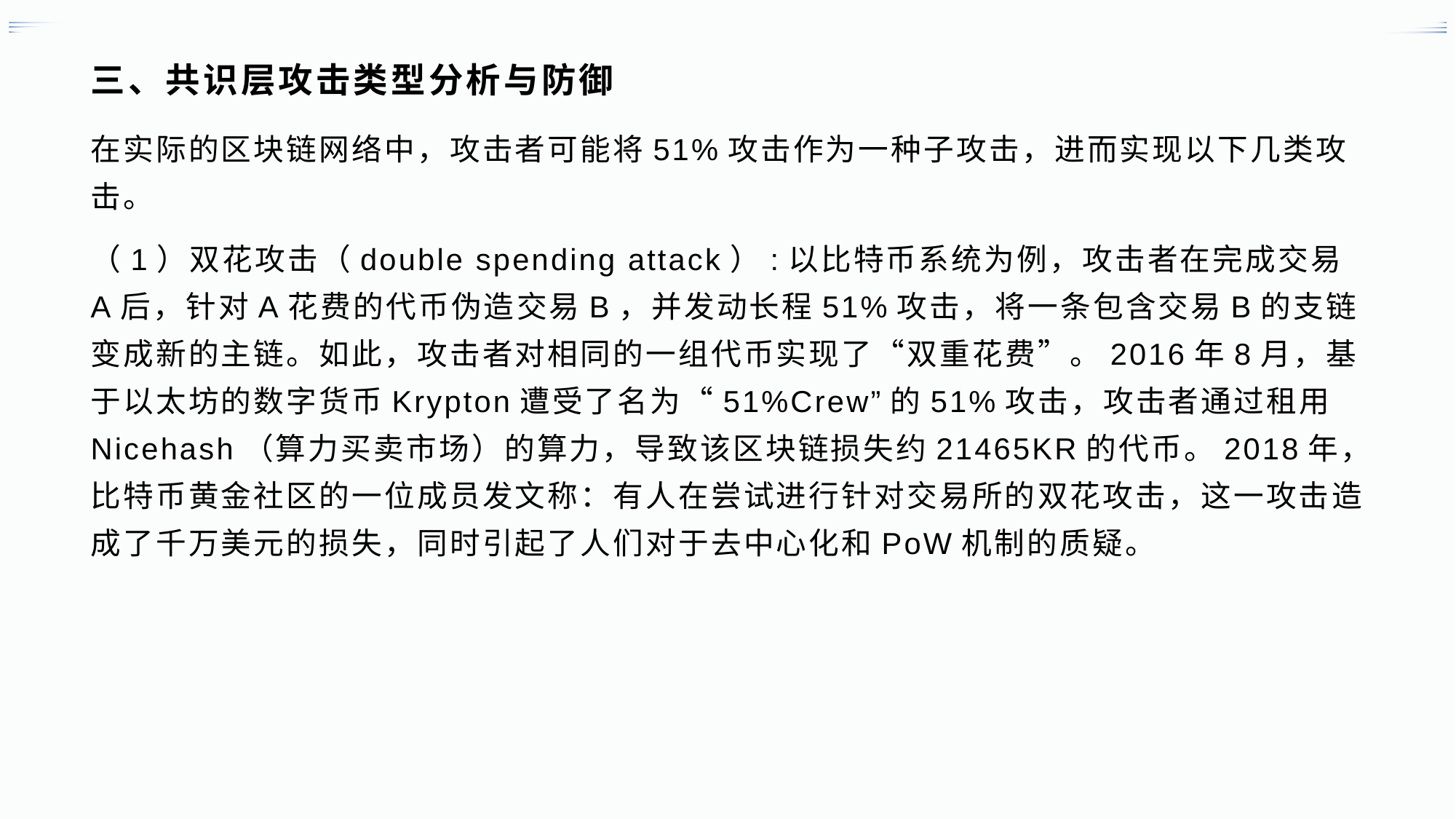

# 三、共识层攻击类型分析与防御
在实际的区块链网络中，攻击者可能将51%攻击作为一种子攻击，进而实现以下几类攻击。
（1）双花攻击（double spending attack）:以比特币系统为例，攻击者在完成交易A后，针对A花费的代币伪造交易B，并发动长程51%攻击，将一条包含交易B的支链变成新的主链。如此，攻击者对相同的一组代币实现了“双重花费”。2016年8月，基于以太坊的数字货币Krypton遭受了名为“51%Crew”的51%攻击，攻击者通过租用Nicehash（算力买卖市场）的算力，导致该区块链损失约21465KR的代币。2018年，比特币黄金社区的一位成员发文称：有人在尝试进行针对交易所的双花攻击，这一攻击造成了千万美元的损失，同时引起了人们对于去中心化和PoW机制的质疑。